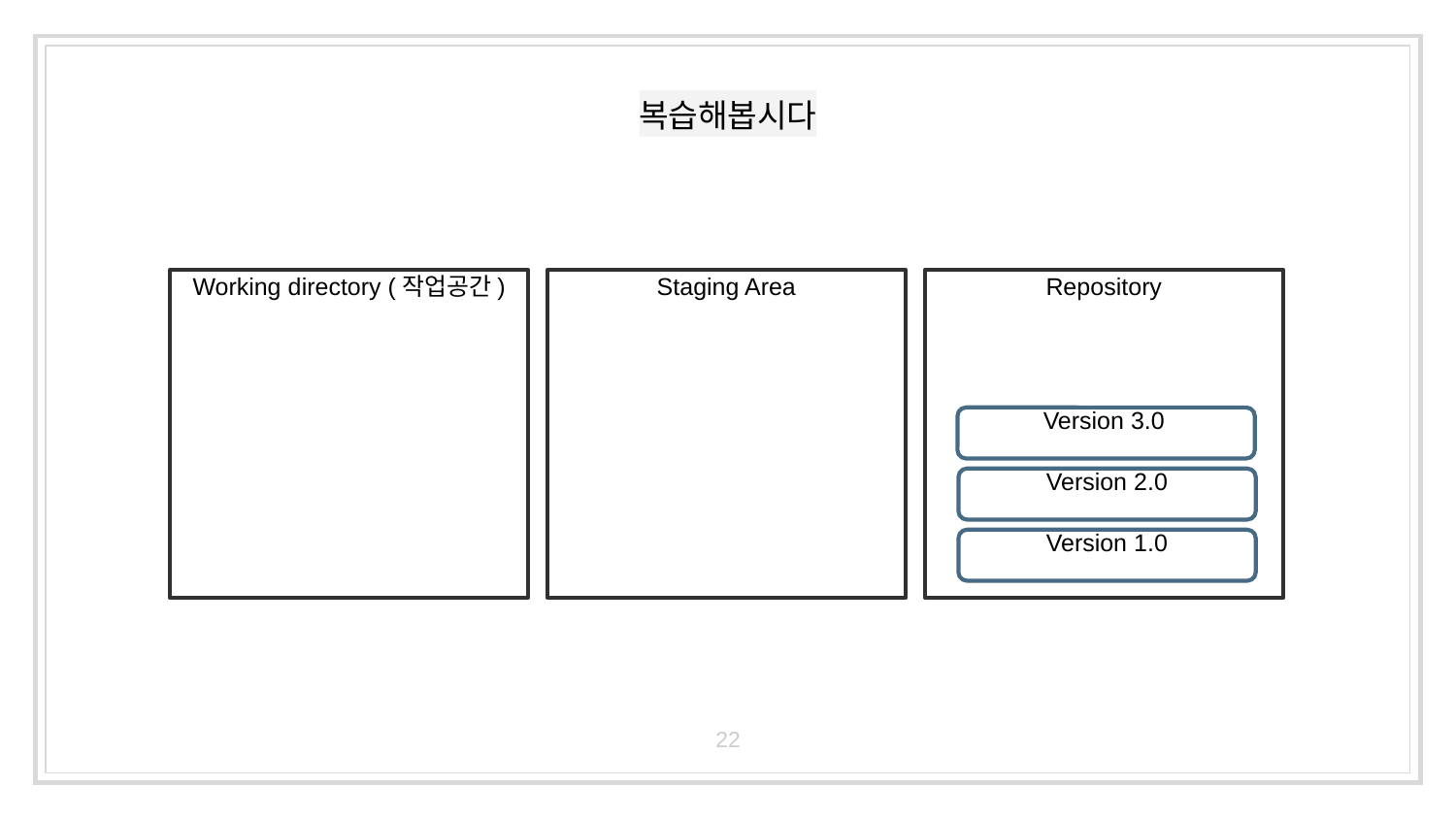

# 복습해봅시다

Working directory (작업공간)

Repository

Version 3.0

Version 2.0

Version 1.0

Staging Area

22